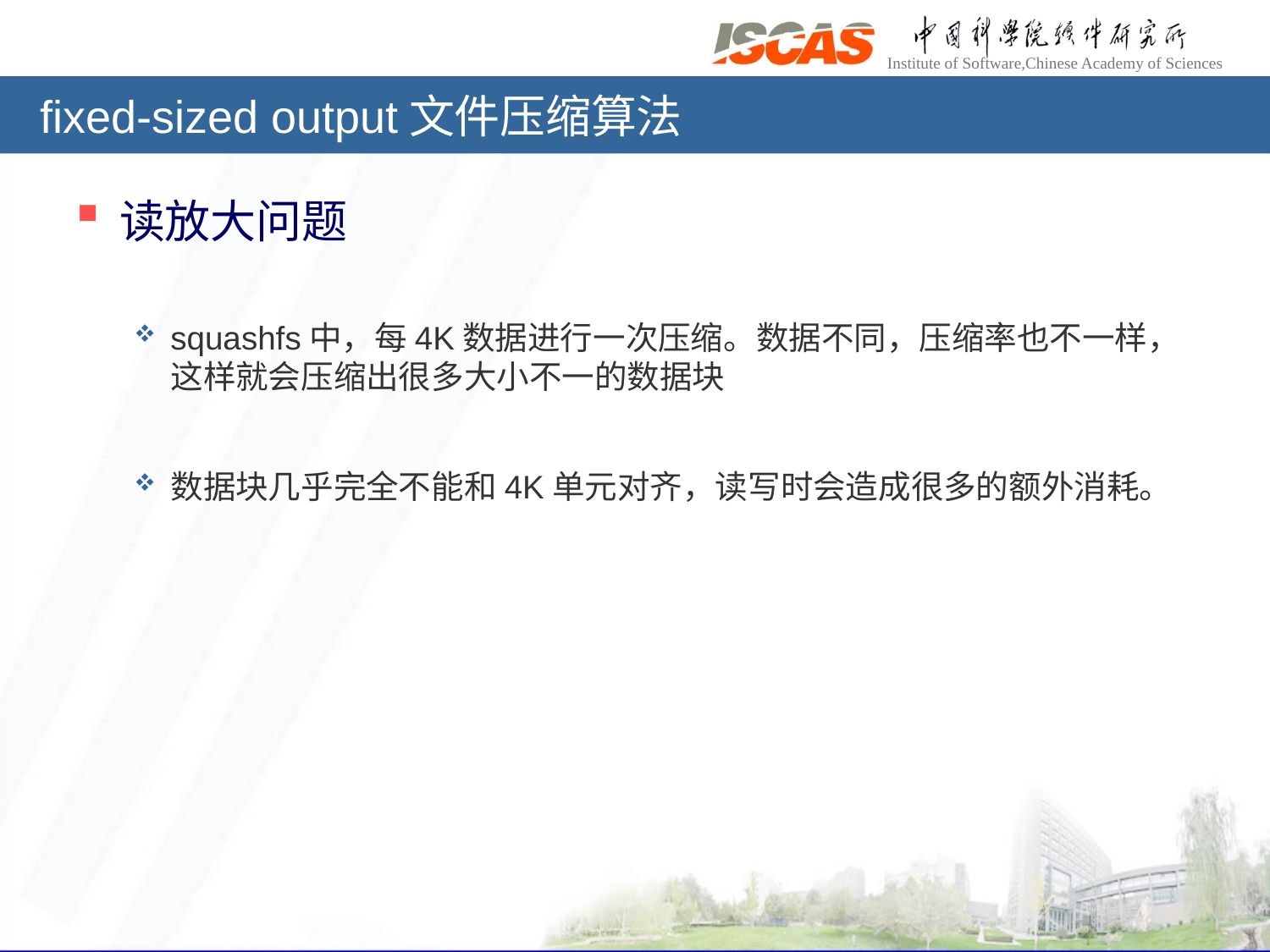

# fixed-sized output文件压缩算法
读放大问题

squashfs中，每4K数据进行一次压缩。数据不同，压缩率也不一样，这样就会压缩出很多大小不一的数据块

数据块几乎完全不能和4K单元对齐，读写时会造成很多的额外消耗。